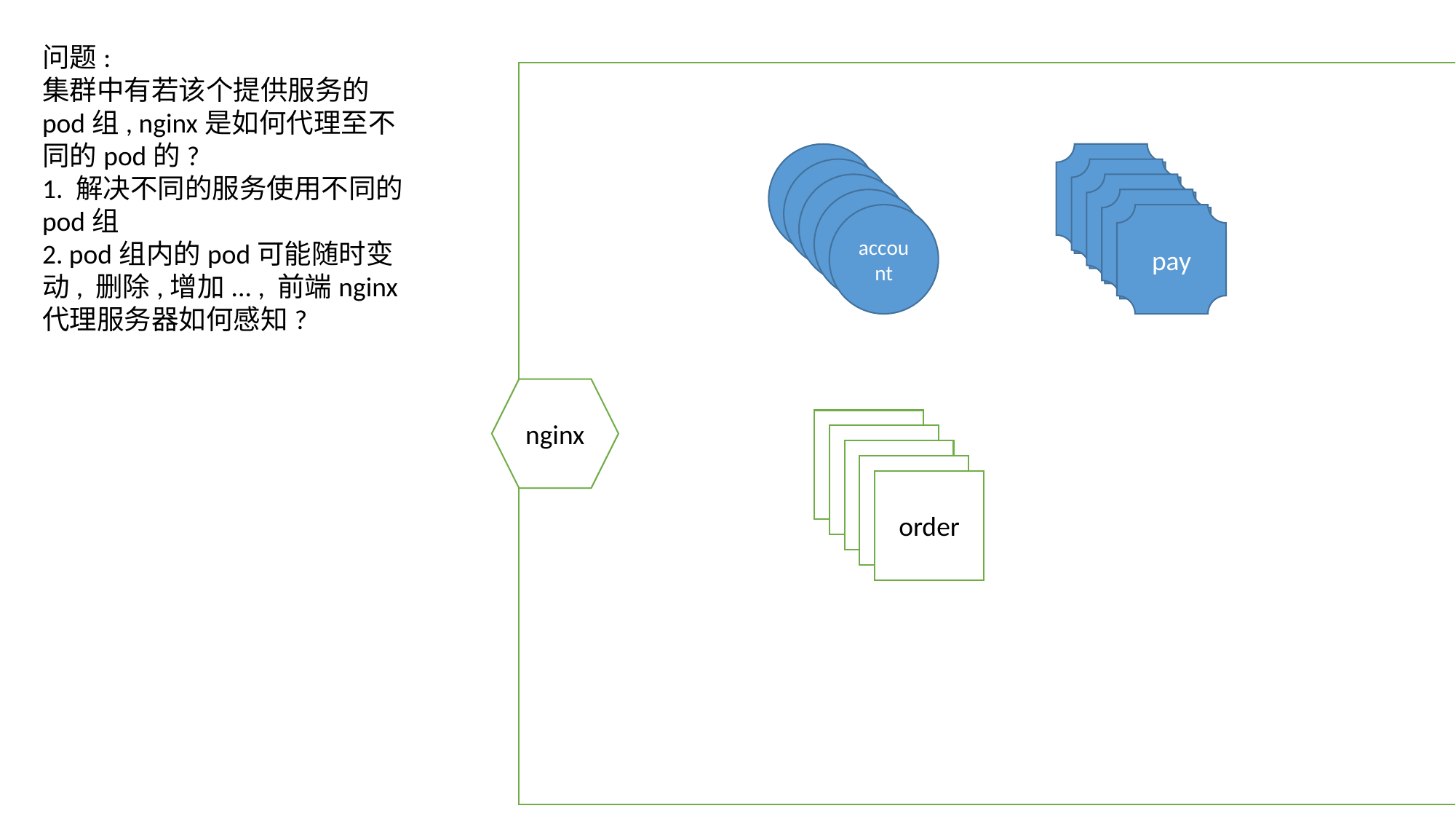

问题:
集群中有若该个提供服务的pod组, nginx是如何代理至不同的pod的?
1. 解决不同的服务使用不同的pod组
2. pod组内的pod可能随时变动, 删除,增加... , 前端nginx代理服务器如何感知?

account
pay
nginx

order